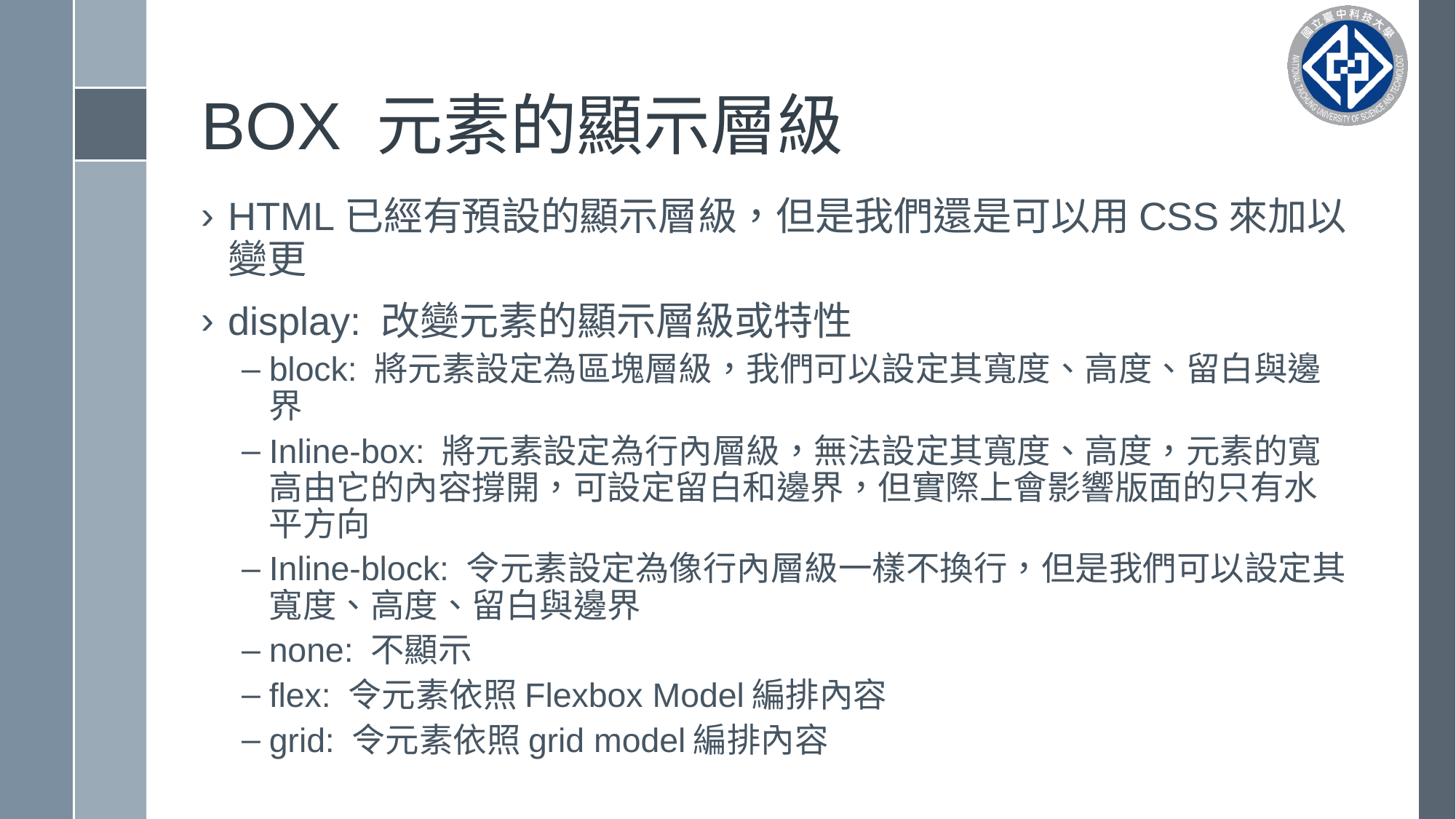

# BOX 元素的顯示層級
HTML已經有預設的顯示層級，但是我們還是可以用CSS來加以變更
display: 改變元素的顯示層級或特性
block: 將元素設定為區塊層級，我們可以設定其寬度、高度、留白與邊界
Inline-box: 將元素設定為行內層級，無法設定其寬度、高度，元素的寬高由它的內容撐開，可設定留白和邊界，但實際上會影響版面的只有水平方向
Inline-block: 令元素設定為像行內層級一樣不換行，但是我們可以設定其寬度、高度、留白與邊界
none: 不顯示
flex: 令元素依照Flexbox Model編排內容
grid: 令元素依照grid model編排內容